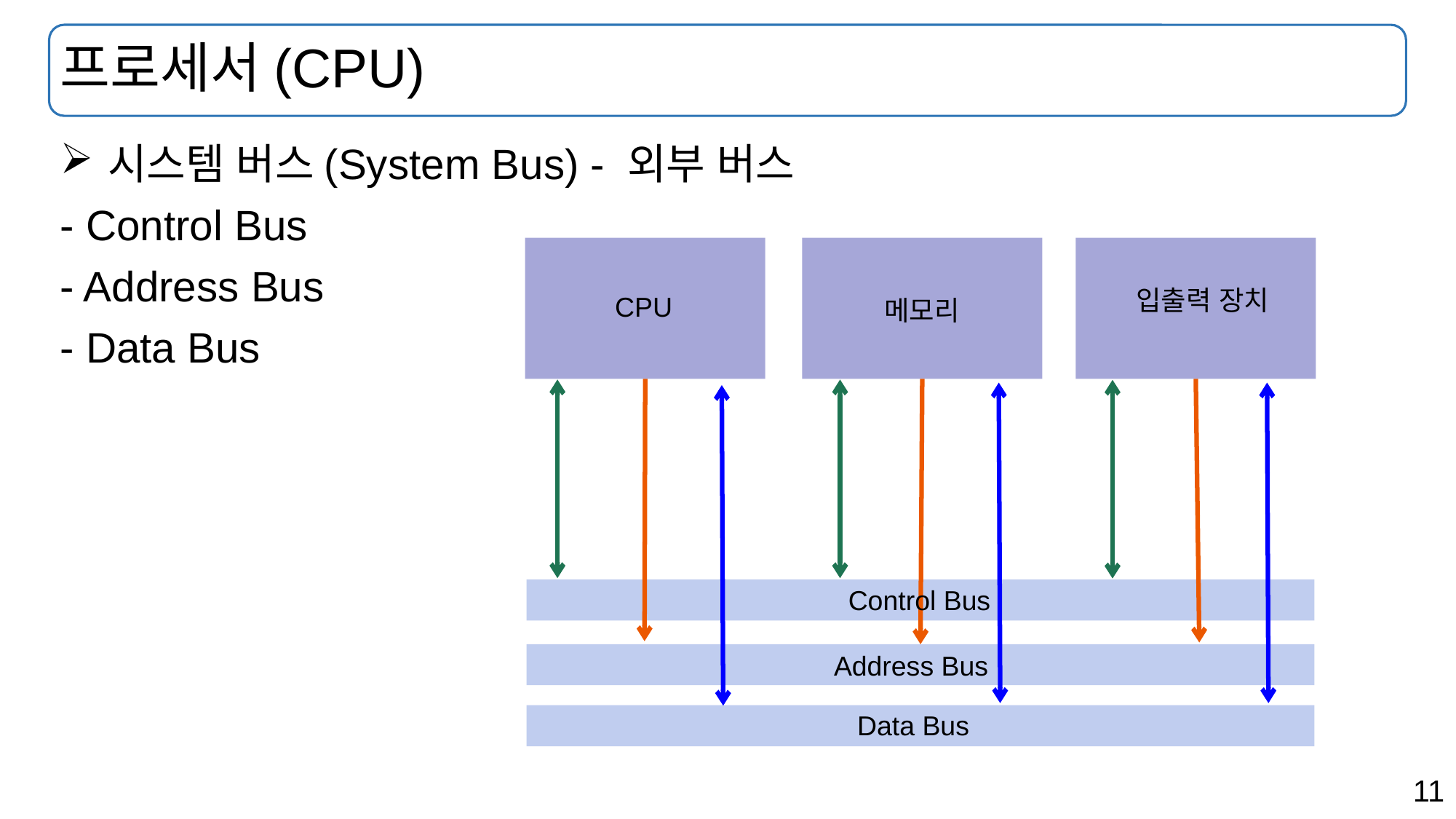

# 프로세서(CPU)
시스템 버스(System Bus) - 외부 버스
- Control Bus
- Address Bus
- Data Bus

입출력 장치
CPU
메모리
Control Bus
Address Bus
Data Bus